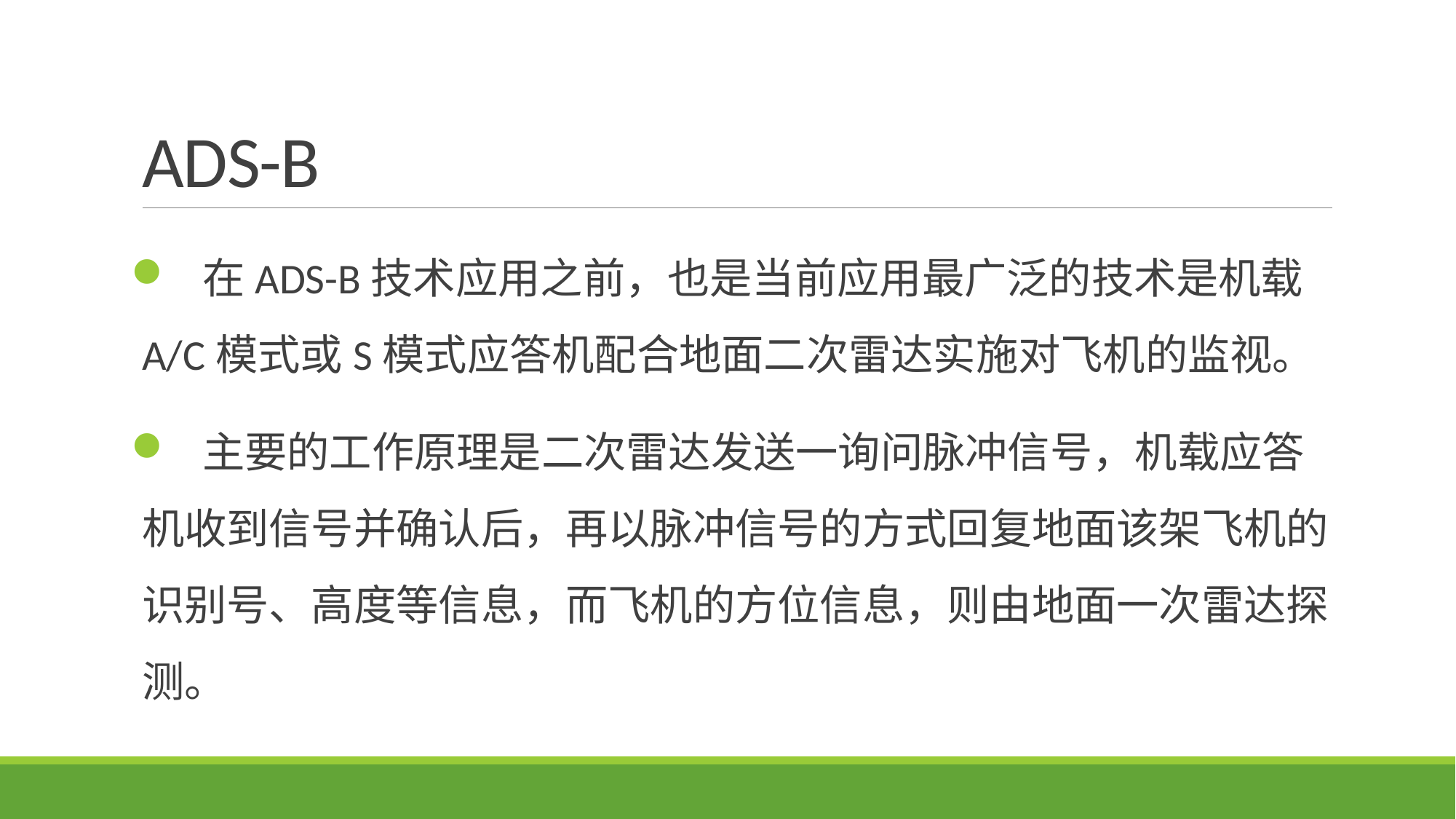

# ADS-B
  在ADS-B技术应用之前，也是当前应用最广泛的技术是机载A/C模式或S模式应答机配合地面二次雷达实施对飞机的监视。
  主要的工作原理是二次雷达发送一询问脉冲信号，机载应答机收到信号并确认后，再以脉冲信号的方式回复地面该架飞机的识别号、高度等信息，而飞机的方位信息，则由地面一次雷达探测。